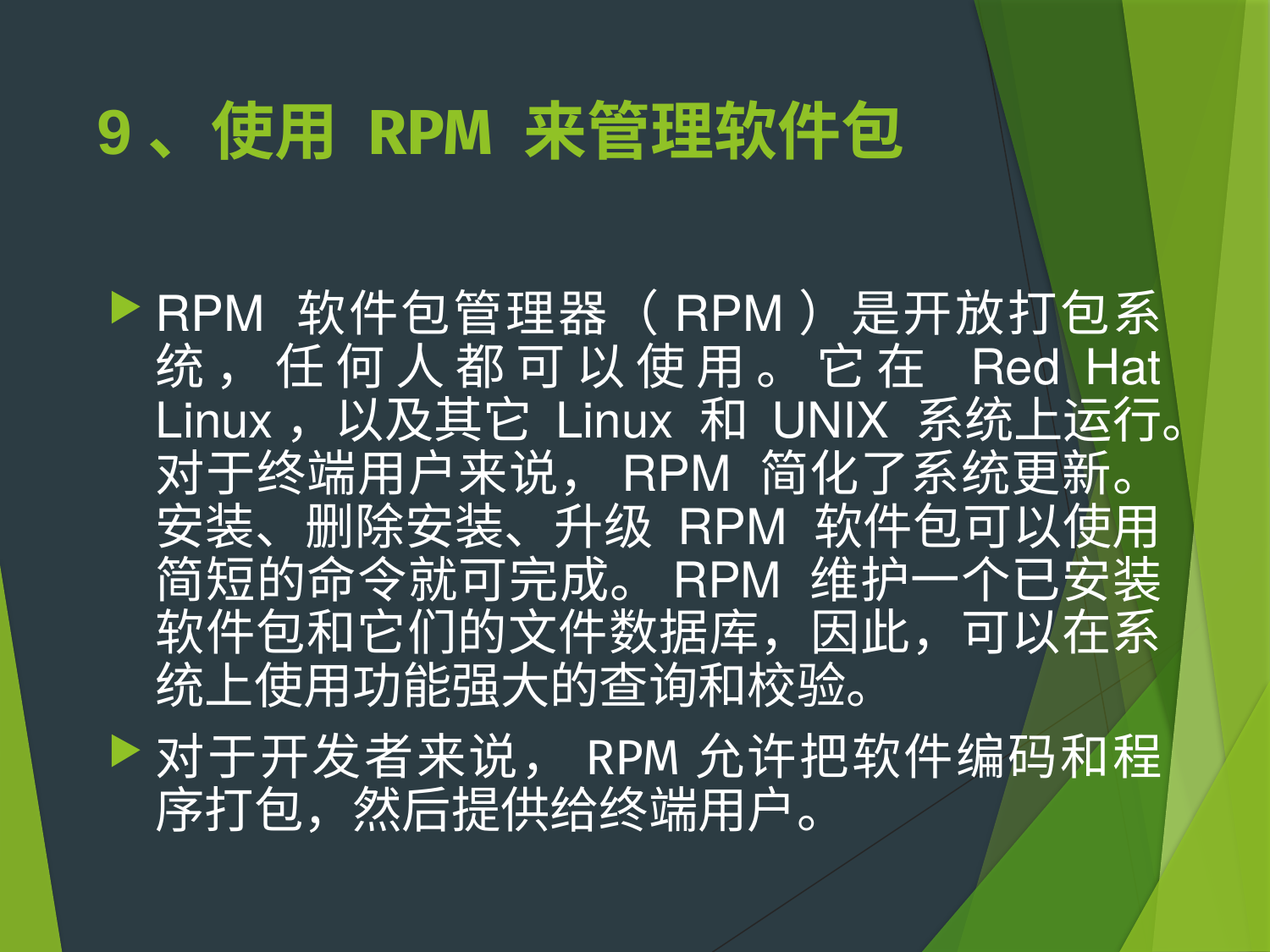

# 9、使用 RPM 来管理软件包
RPM 软件包管理器（RPM）是开放打包系统，任何人都可以使用。它在 Red Hat Linux，以及其它 Linux 和 UNIX 系统上运行。对于终端用户来说，RPM 简化了系统更新。安装、删除安装、升级 RPM 软件包可以使用简短的命令就可完成。RPM 维护一个已安装软件包和它们的文件数据库，因此，可以在系统上使用功能强大的查询和校验。
对于开发者来说，RPM允许把软件编码和程序打包，然后提供给终端用户。